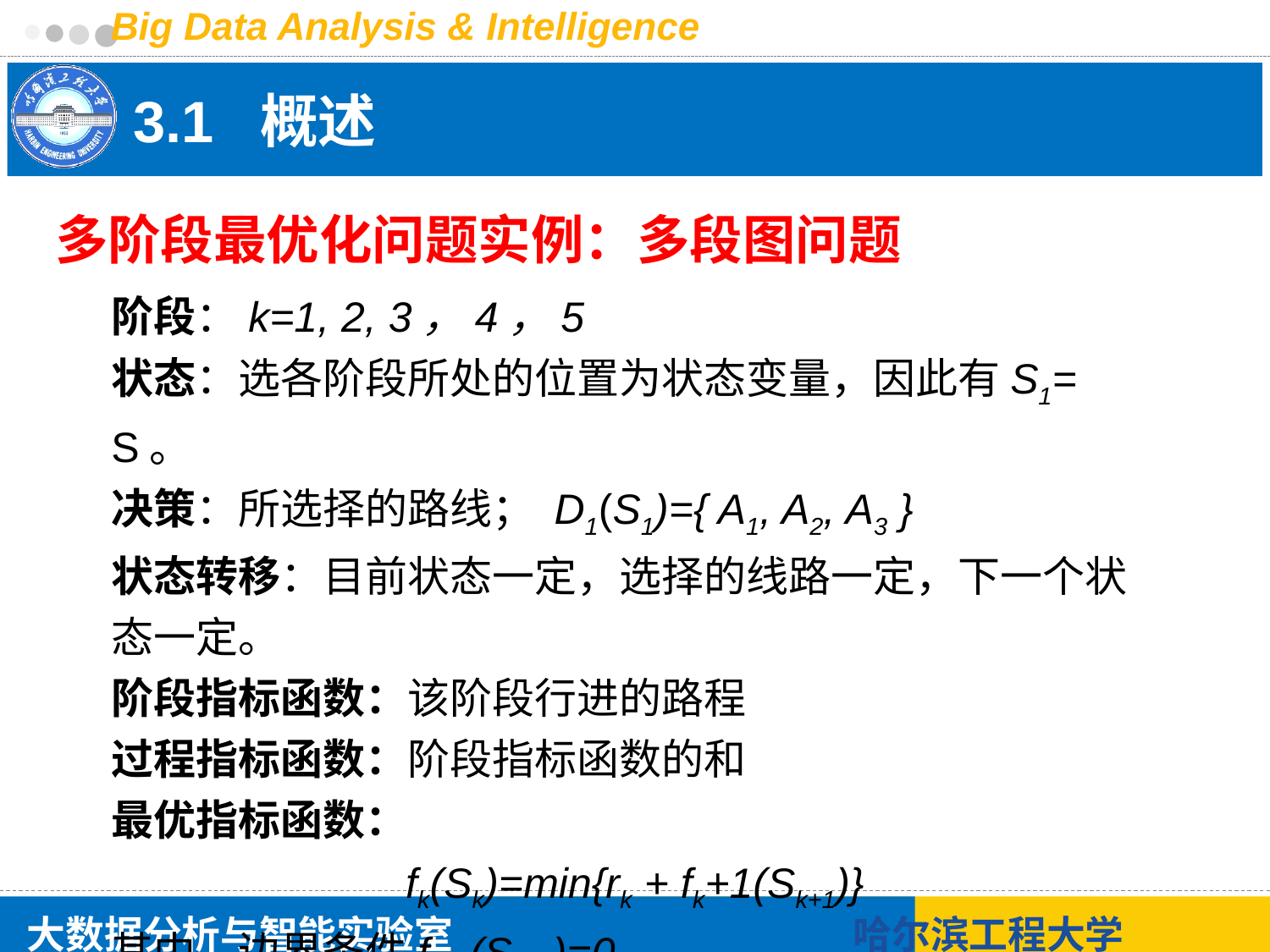

# 3.1  概述
多阶段最优化问题实例：多段图问题
阶段：k=1, 2, 3，4，5
状态：选各阶段所处的位置为状态变量，因此有S1= S。
决策：所选择的路线； D1(S1)={ A1, A2, A3 }
状态转移：目前状态一定，选择的线路一定，下一个状态一定。
阶段指标函数：该阶段行进的路程
过程指标函数：阶段指标函数的和
最优指标函数：
fk(Sk)=min{rk + fk+1(Sk+1)}
其中，边界条件fk+1(Sk+1)=0。